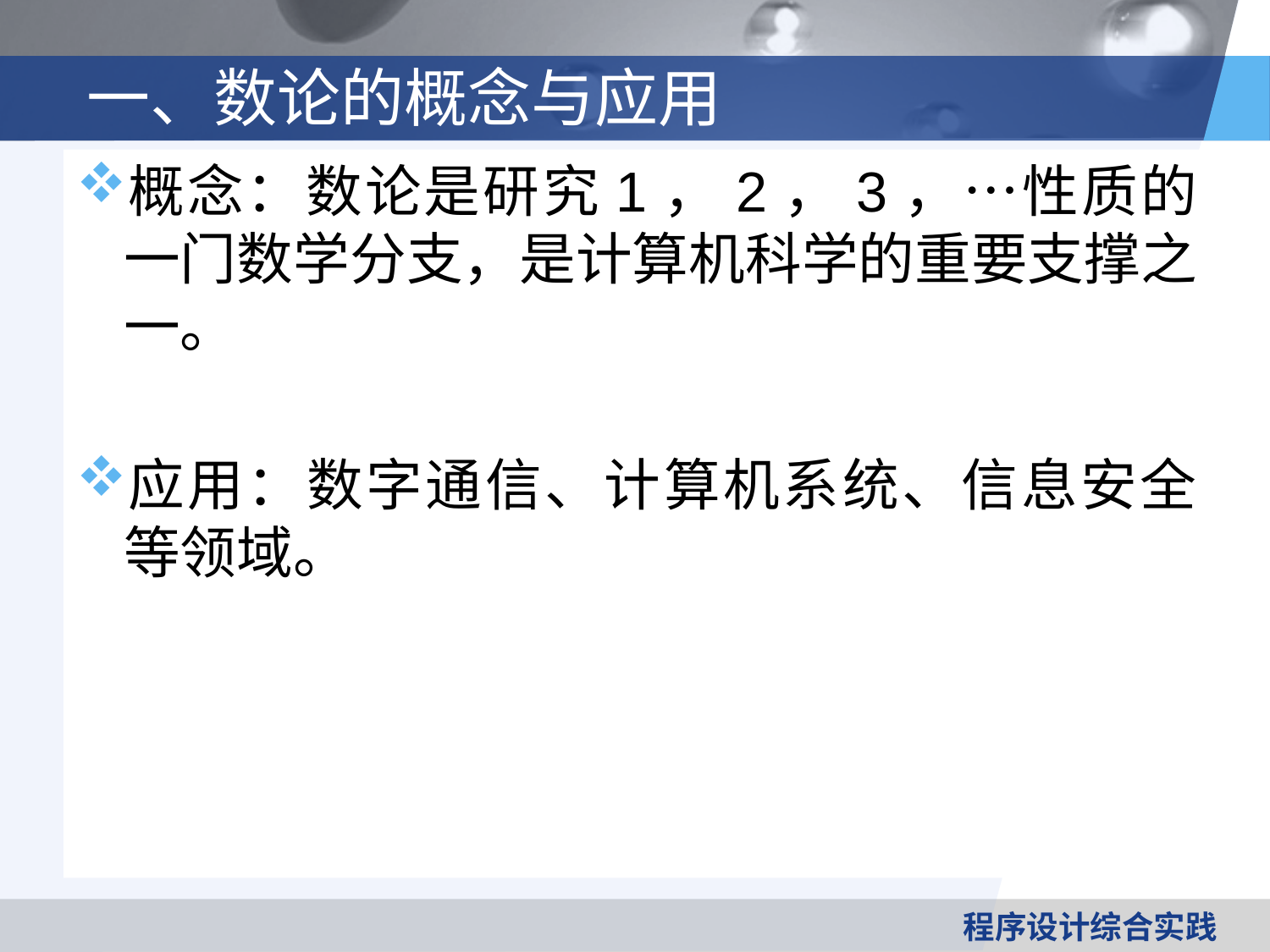

# 一、数论的概念与应用
概念：数论是研究1，2，3，…性质的一门数学分支，是计算机科学的重要支撑之一。

应用：数字通信、计算机系统、信息安全等领域。